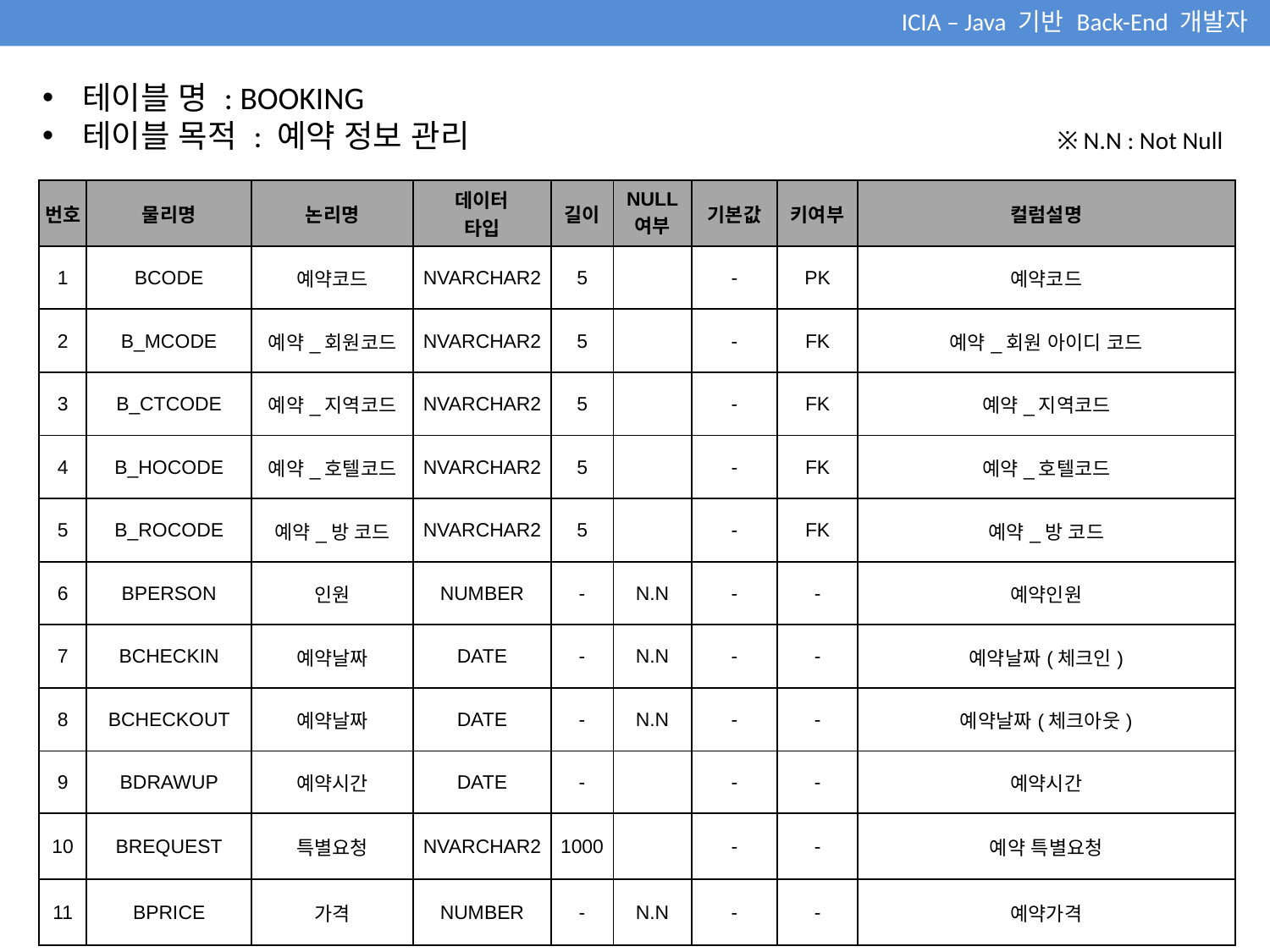

ICIA – Java 기반 Back-End 개발자
테이블 명 : BOOKING
테이블 목적 : 예약 정보 관리
※ N.N : Not Null
| 번호 | 물리명 | 논리명 | 데이터 타입 | 길이 | NULL 여부 | 기본값 | 키여부 | 컬럼설명 |
| --- | --- | --- | --- | --- | --- | --- | --- | --- |
| 1 | BCODE | 예약코드 | NVARCHAR2 | 5 |  | - | PK | 예약코드 |
| 2 | B\_MCODE | 예약\_회원코드 | NVARCHAR2 | 5 |  | - | FK | 예약\_회원 아이디 코드 |
| 3 | B\_CTCODE | 예약\_지역코드 | NVARCHAR2 | 5 |  | - | FK | 예약\_지역코드 |
| 4 | B\_HOCODE | 예약\_호텔코드 | NVARCHAR2 | 5 |  | - | FK | 예약\_호텔코드 |
| 5 | B\_ROCODE | 예약\_방 코드 | NVARCHAR2 | 5 |  | - | FK | 예약\_방 코드 |
| 6 | BPERSON | 인원 | NUMBER | - | N.N | - | - | 예약인원 |
| 7 | BCHECKIN | 예약날짜 | DATE | - | N.N | - | - | 예약날짜(체크인) |
| 8 | BCHECKOUT | 예약날짜 | DATE | - | N.N | - | - | 예약날짜(체크아웃) |
| 9 | BDRAWUP | 예약시간 | DATE | - |  | - | - | 예약시간 |
| 10 | BREQUEST | 특별요청 | NVARCHAR2 | 1000 |  | - | - | 예약 특별요청 |
| 11 | BPRICE | 가격 | NUMBER | - | N.N | - | - | 예약가격 |